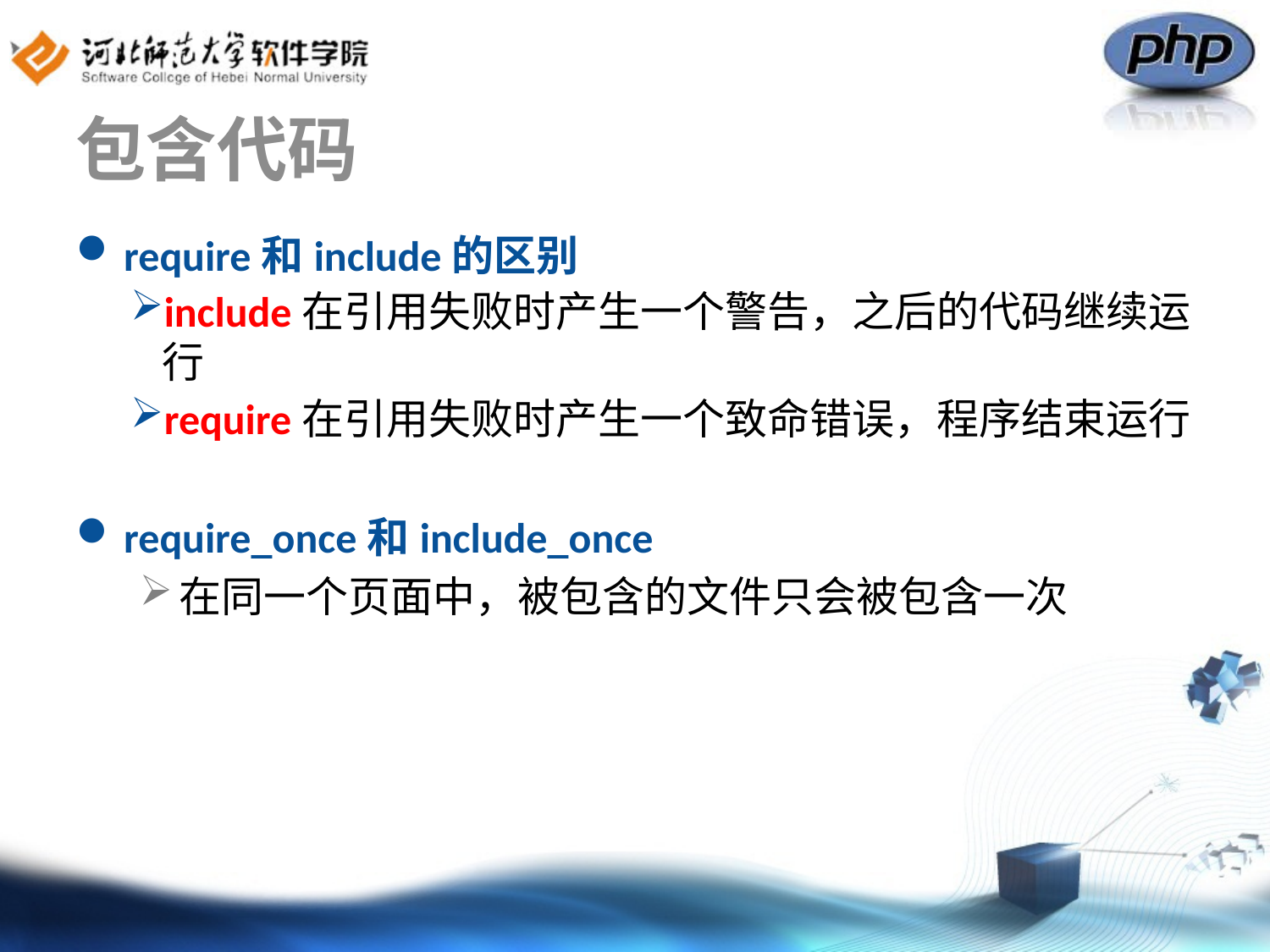

# 包含代码
require和include的区别
include在引用失败时产生一个警告，之后的代码继续运行
require在引用失败时产生一个致命错误，程序结束运行

require_once和include_once
在同一个页面中，被包含的文件只会被包含一次